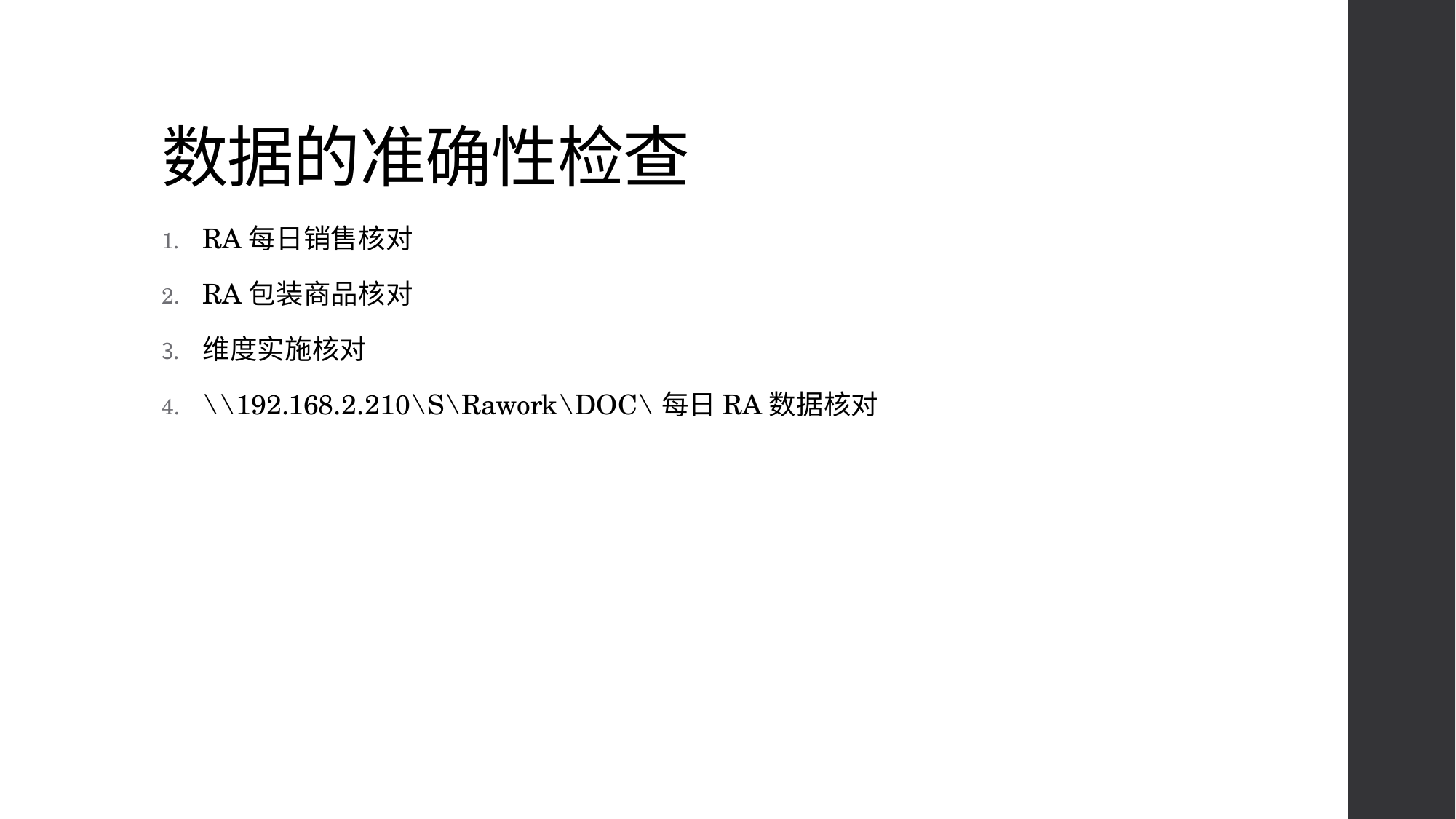

# 数据的准确性检查
RA每日销售核对
RA包装商品核对
维度实施核对
\\192.168.2.210\S\Rawork\DOC\每日RA数据核对